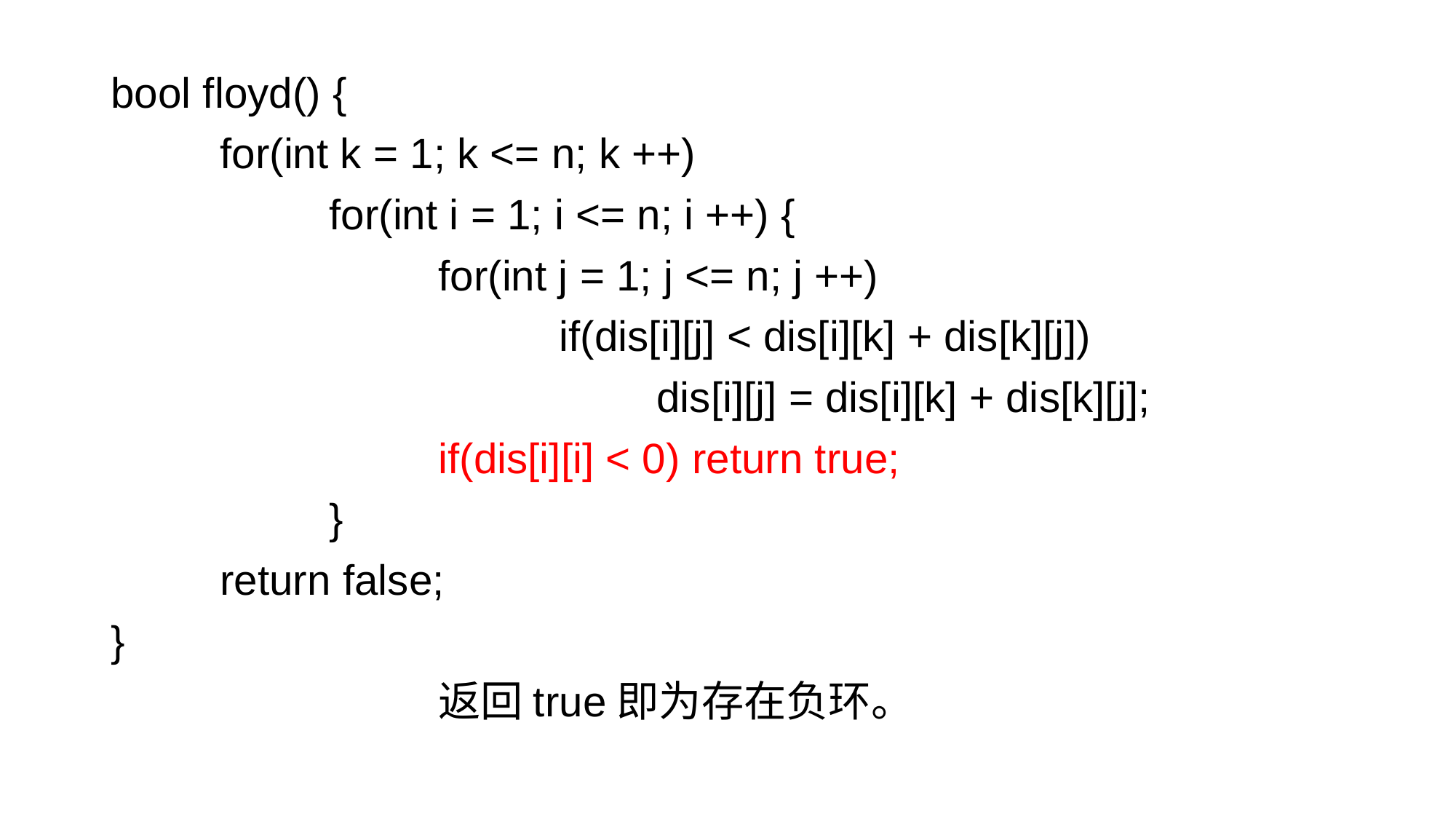

bool floyd() {
	for(int k = 1; k <= n; k ++)
           	for(int i = 1; i <= n; i ++) {
                		for(int j = 1; j <= n; j ++)
                   		 if(dis[i][j] < dis[i][k] + dis[k][j])
                        			dis[i][j] = dis[i][k] + dis[k][j];
			if(dis[i][i] < 0) return true;
		}
	return false;
}
			返回true即为存在负环。